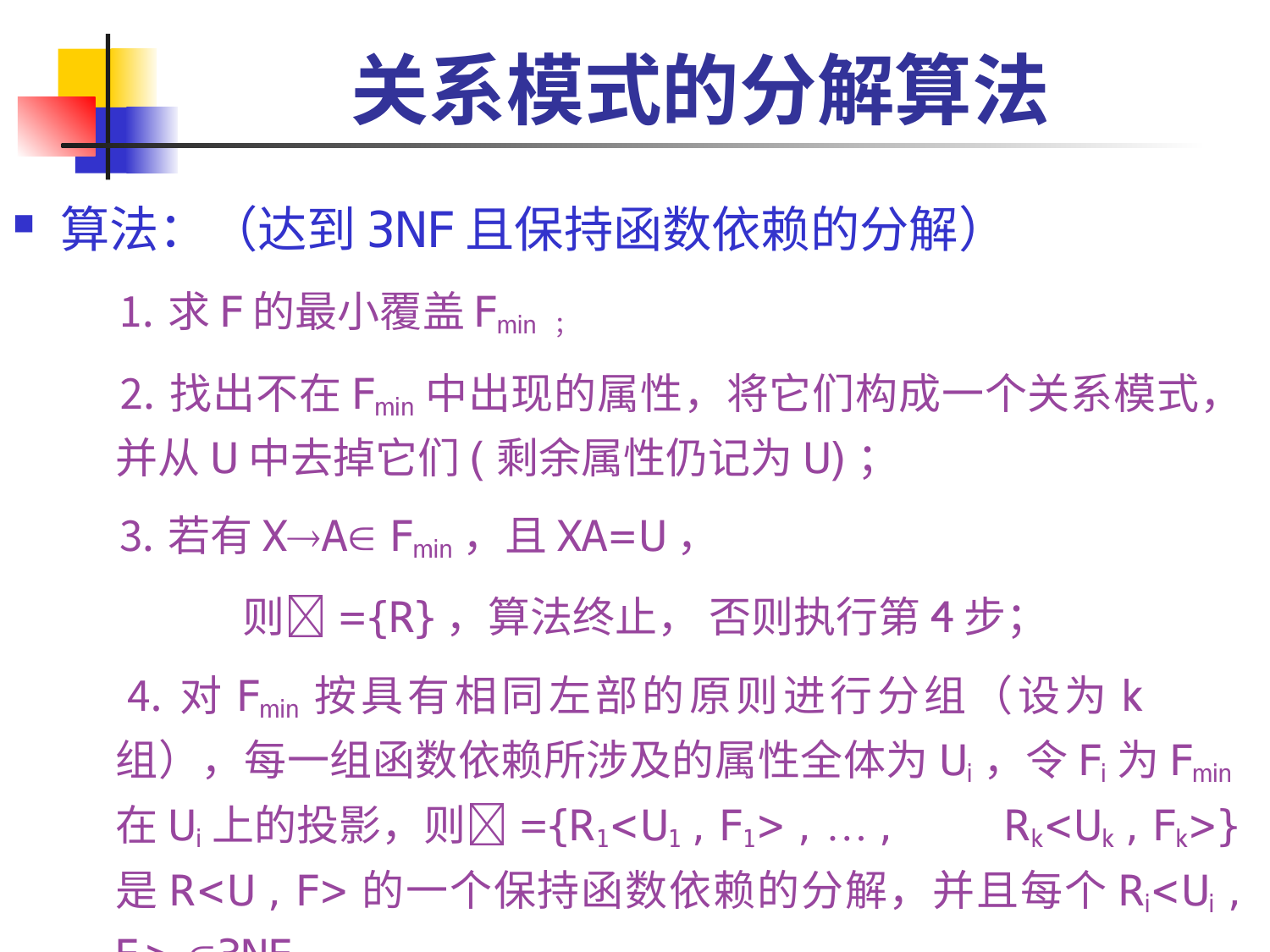

# 关系模式的分解算法
算法：（达到3NF且保持函数依赖的分解）
	⒈求F的最小覆盖Fmin ；
	⒉找出不在Fmin中出现的属性，将它们构成一个关系模式，并从U中去掉它们(剩余属性仍记为U)；
	⒊若有X→A∈ Fmin，且XA=U，
		则ρ={R}，算法终止， 否则执行第4步；
   ⒋对Fmin按具有相同左部的原则进行分组（设为k	组），每一组函数依赖所涉及的属性全体为Ui，令Fi为Fmin在Ui上的投影，则ρ={R1<U1 , F1> , … , 	Rk<Uk , Fk>}是R<U , F>的一个保持函数依赖的分解，并且每个Ri<Ui , Fi> ∈3NF